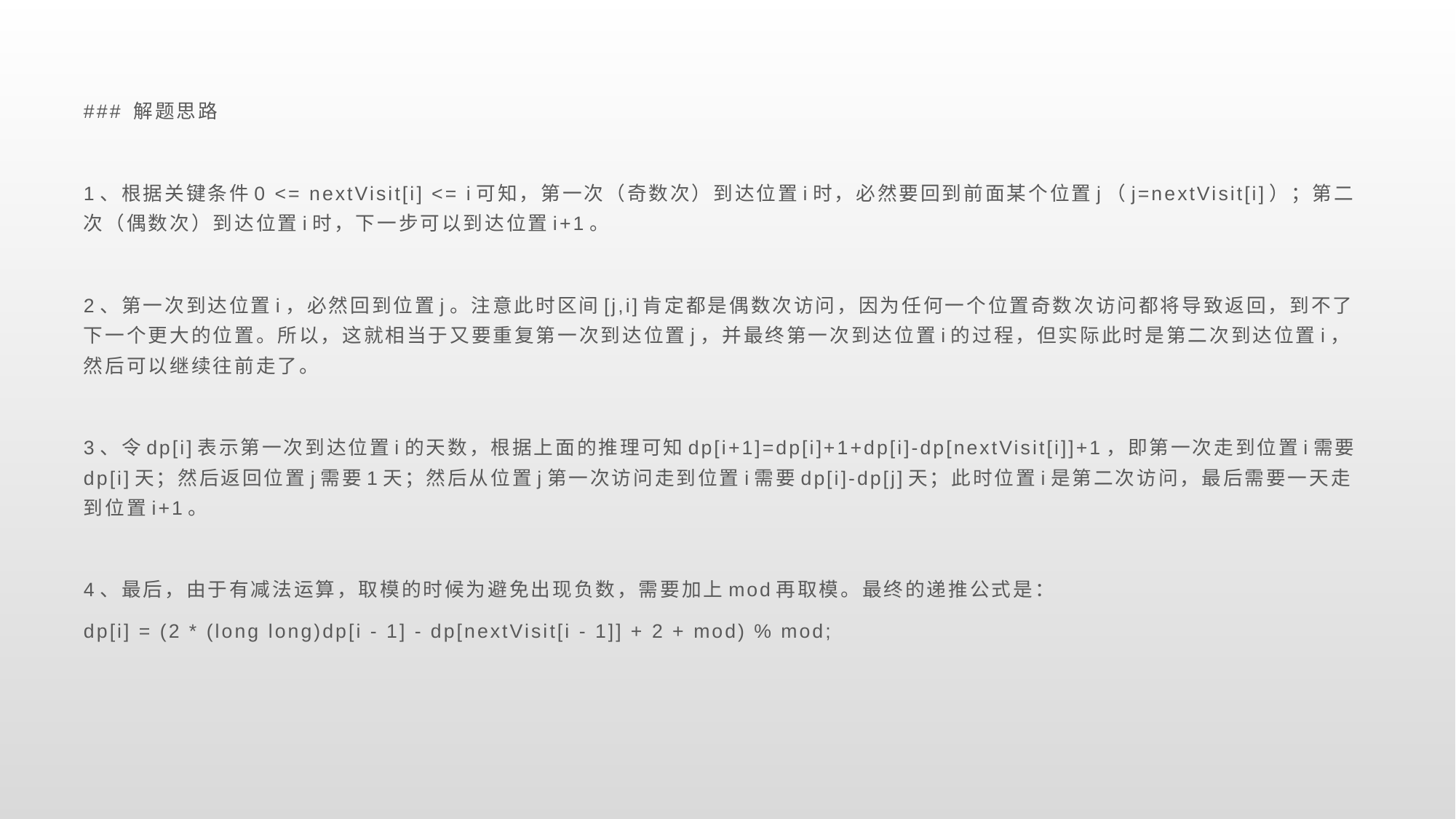

### 解题思路

1、根据关键条件0 <= nextVisit[i] <= i可知，第一次（奇数次）到达位置i时，必然要回到前面某个位置j（j=nextVisit[i]）；第二次（偶数次）到达位置i时，下一步可以到达位置i+1。

2、第一次到达位置i，必然回到位置j。注意此时区间[j,i]肯定都是偶数次访问，因为任何一个位置奇数次访问都将导致返回，到不了下一个更大的位置。所以，这就相当于又要重复第一次到达位置j，并最终第一次到达位置i的过程，但实际此时是第二次到达位置i，然后可以继续往前走了。

3、令dp[i]表示第一次到达位置i的天数，根据上面的推理可知dp[i+1]=dp[i]+1+dp[i]-dp[nextVisit[i]]+1，即第一次走到位置i需要dp[i]天；然后返回位置j需要1天；然后从位置j第一次访问走到位置i需要dp[i]-dp[j]天；此时位置i是第二次访问，最后需要一天走到位置i+1。

4、最后，由于有减法运算，取模的时候为避免出现负数，需要加上mod再取模。最终的递推公式是：
dp[i] = (2 * (long long)dp[i - 1] - dp[nextVisit[i - 1]] + 2 + mod) % mod;